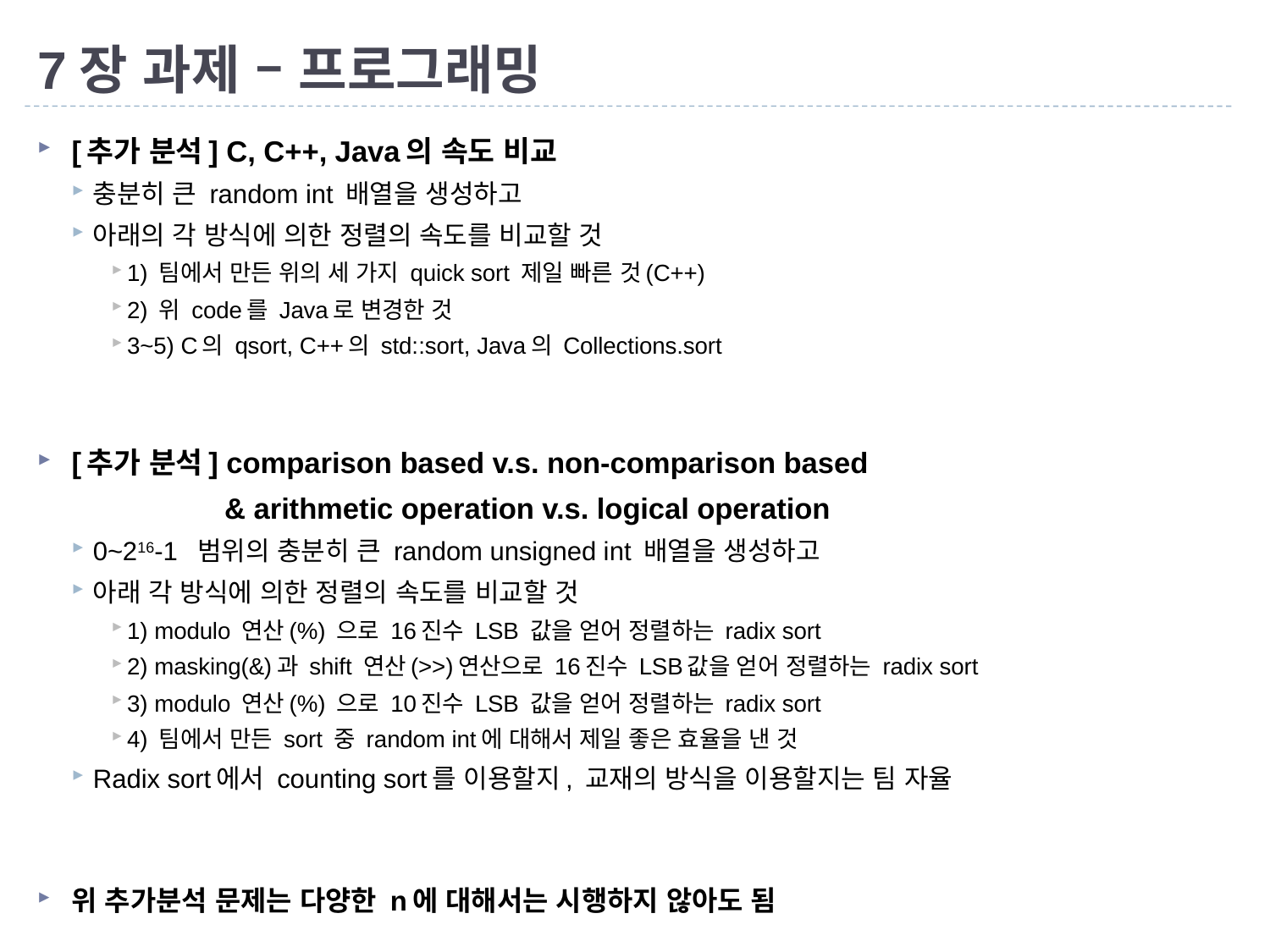

# 7장 과제 – 프로그래밍
[추가 분석] C, C++, Java의 속도 비교
충분히 큰 random int 배열을 생성하고
아래의 각 방식에 의한 정렬의 속도를 비교할 것
1) 팀에서 만든 위의 세 가지 quick sort 제일 빠른 것(C++)
2) 위 code를 Java로 변경한 것
3~5) C의 qsort, C++의 std::sort, Java의 Collections.sort

[추가 분석] comparison based v.s. non-comparison based
                   & arithmetic operation v.s. logical operation
0~216-1  범위의 충분히 큰 random unsigned int 배열을 생성하고
아래 각 방식에 의한 정렬의 속도를 비교할 것
1) modulo 연산(%) 으로 16진수 LSB 값을 얻어 정렬하는 radix sort
2) masking(&)과 shift 연산(>>)연산으로 16진수 LSB값을 얻어 정렬하는 radix sort
3) modulo 연산(%) 으로 10진수 LSB 값을 얻어 정렬하는 radix sort
4) 팀에서 만든 sort 중 random int에 대해서 제일 좋은 효율을 낸 것
Radix sort에서 counting sort를 이용할지, 교재의 방식을 이용할지는 팀 자율

위 추가분석 문제는 다양한 n에 대해서는 시행하지 않아도 됨